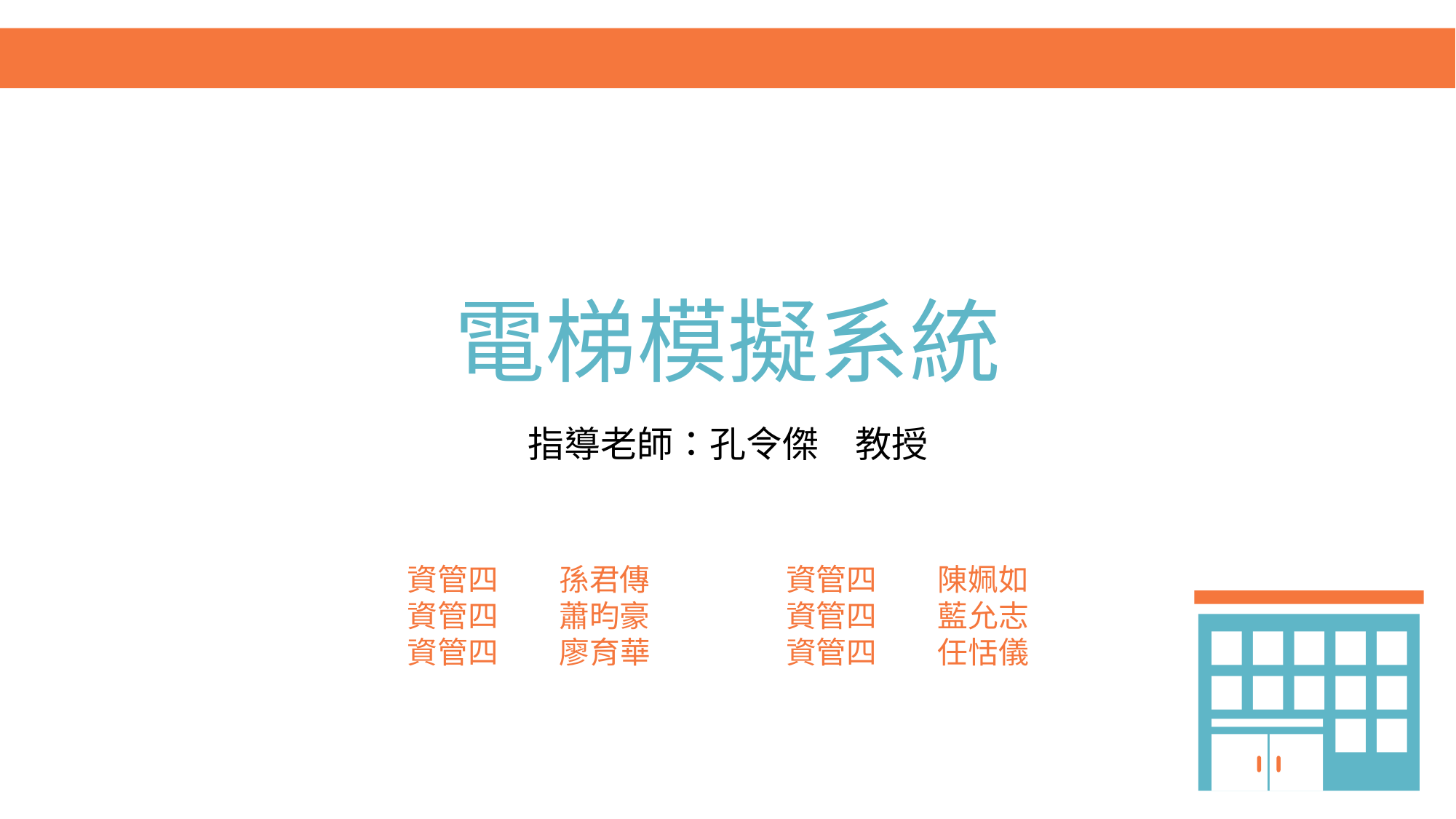

電梯模擬系統
指導老師：孔令傑　教授
資管四　　孫君傳
資管四　　蕭昀豪
資管四　　廖育華
資管四　　陳姵如
資管四　　藍允志
資管四　　任恬儀

1